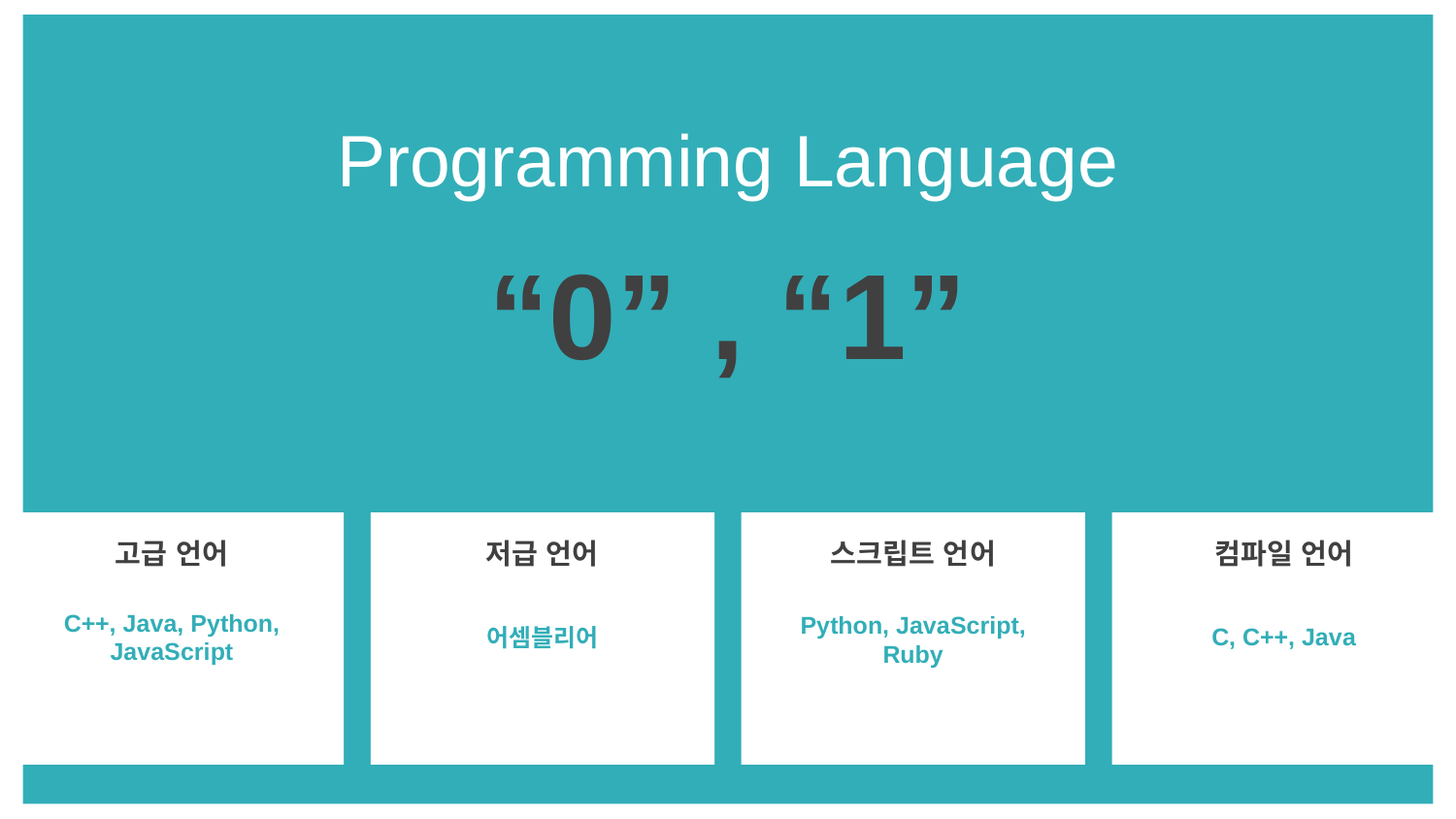

Programming Language
“0” , “1”
고급 언어
C++, Java, Python, JavaScript
저급 언어
어셈블리어
스크립트 언어
Python, JavaScript, Ruby
컴파일 언어
C, C++, Java